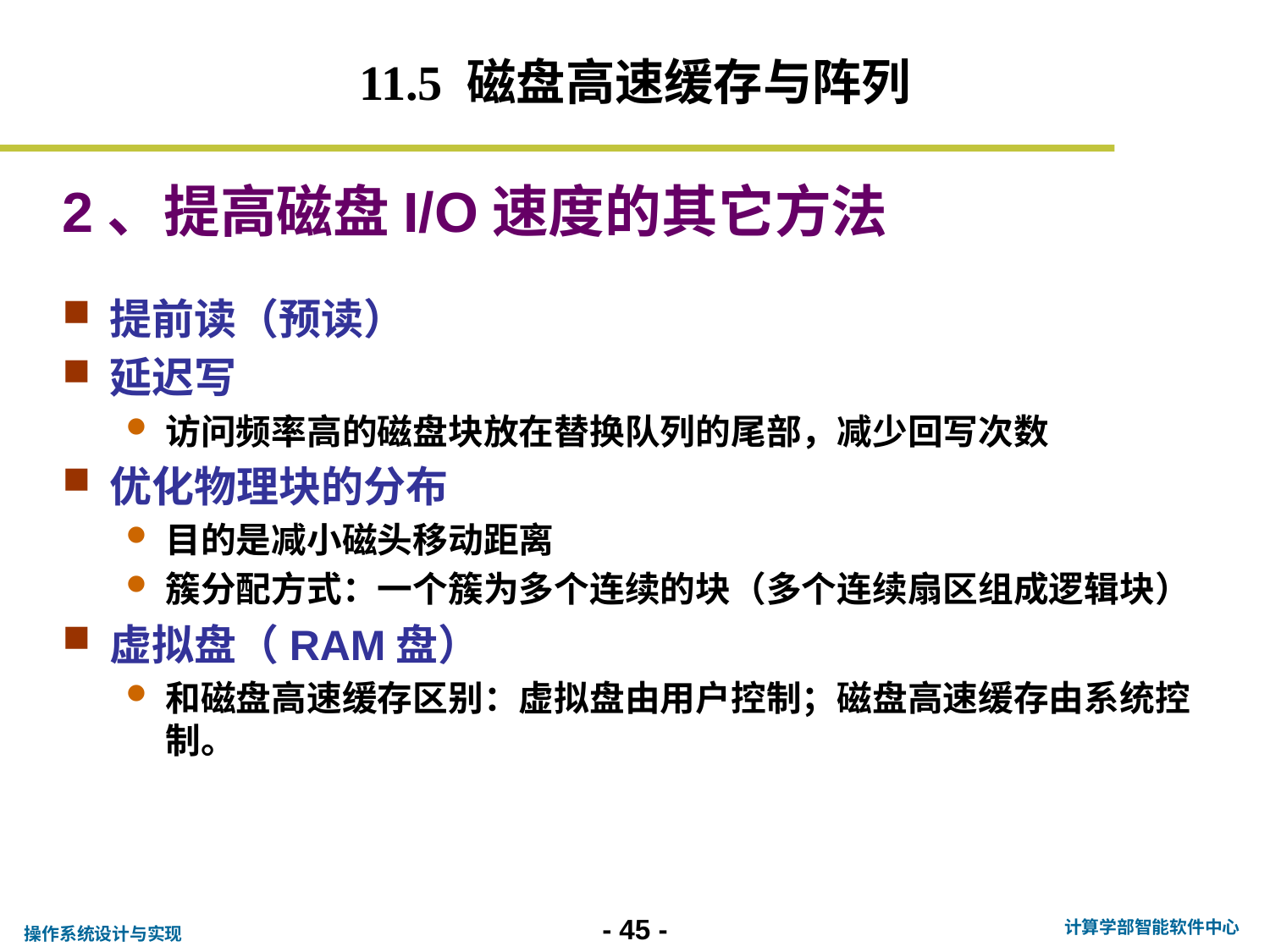

11.5 磁盘高速缓存与阵列
2、提高磁盘I/O速度的其它方法
提前读（预读）
延迟写
访问频率高的磁盘块放在替换队列的尾部，减少回写次数
优化物理块的分布
目的是减小磁头移动距离
簇分配方式：一个簇为多个连续的块（多个连续扇区组成逻辑块）
虚拟盘（RAM盘）
和磁盘高速缓存区别：虚拟盘由用户控制；磁盘高速缓存由系统控制。